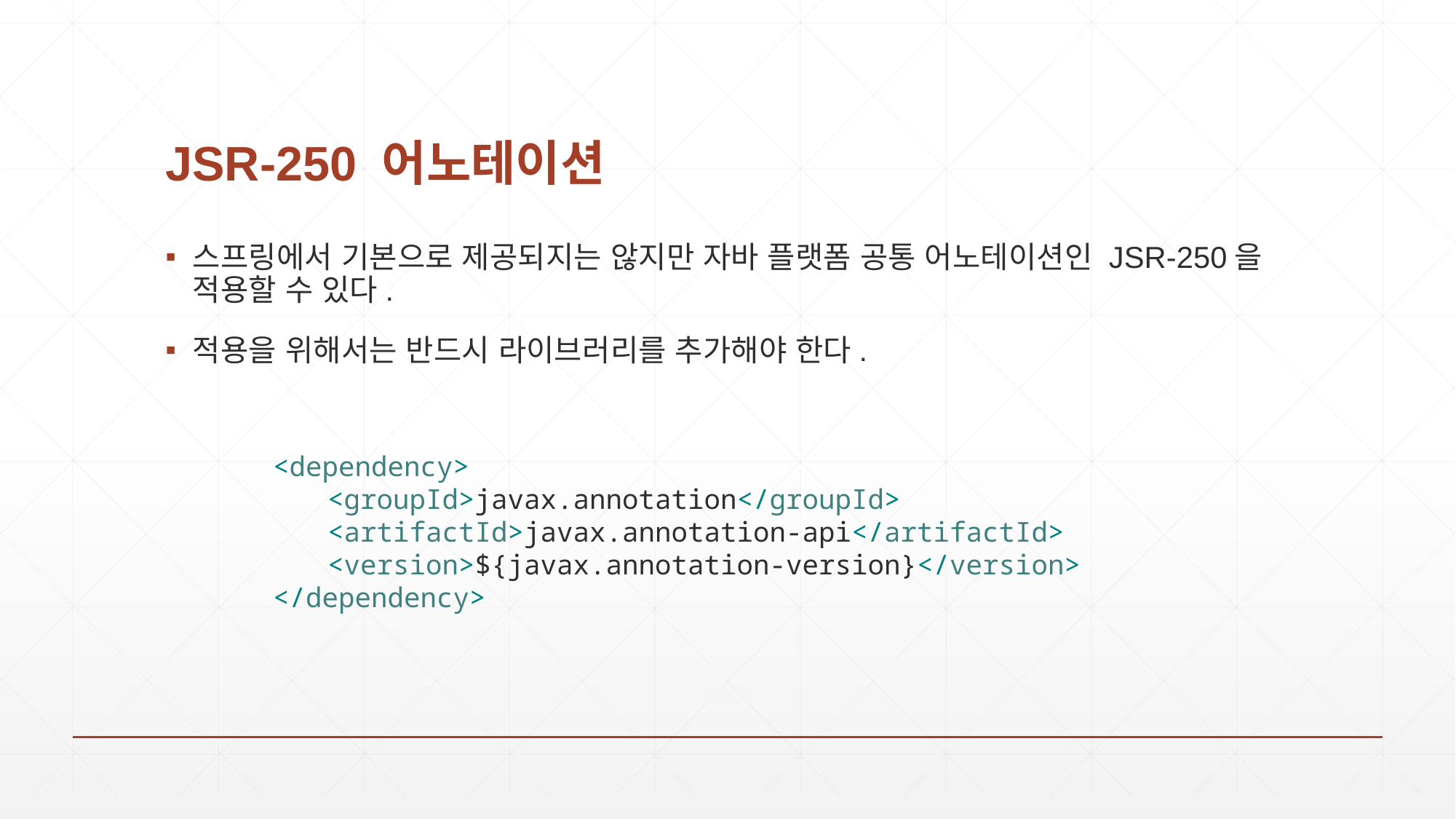

# JSR-250 어노테이션
스프링에서 기본으로 제공되지는 않지만 자바 플랫폼 공통 어노테이션인 JSR-250을 적용할 수 있다.
적용을 위해서는 반드시 라이브러리를 추가해야 한다.
<dependency>
<groupId>javax.annotation</groupId>
<artifactId>javax.annotation-api</artifactId>
<version>${javax.annotation-version}</version>
</dependency>